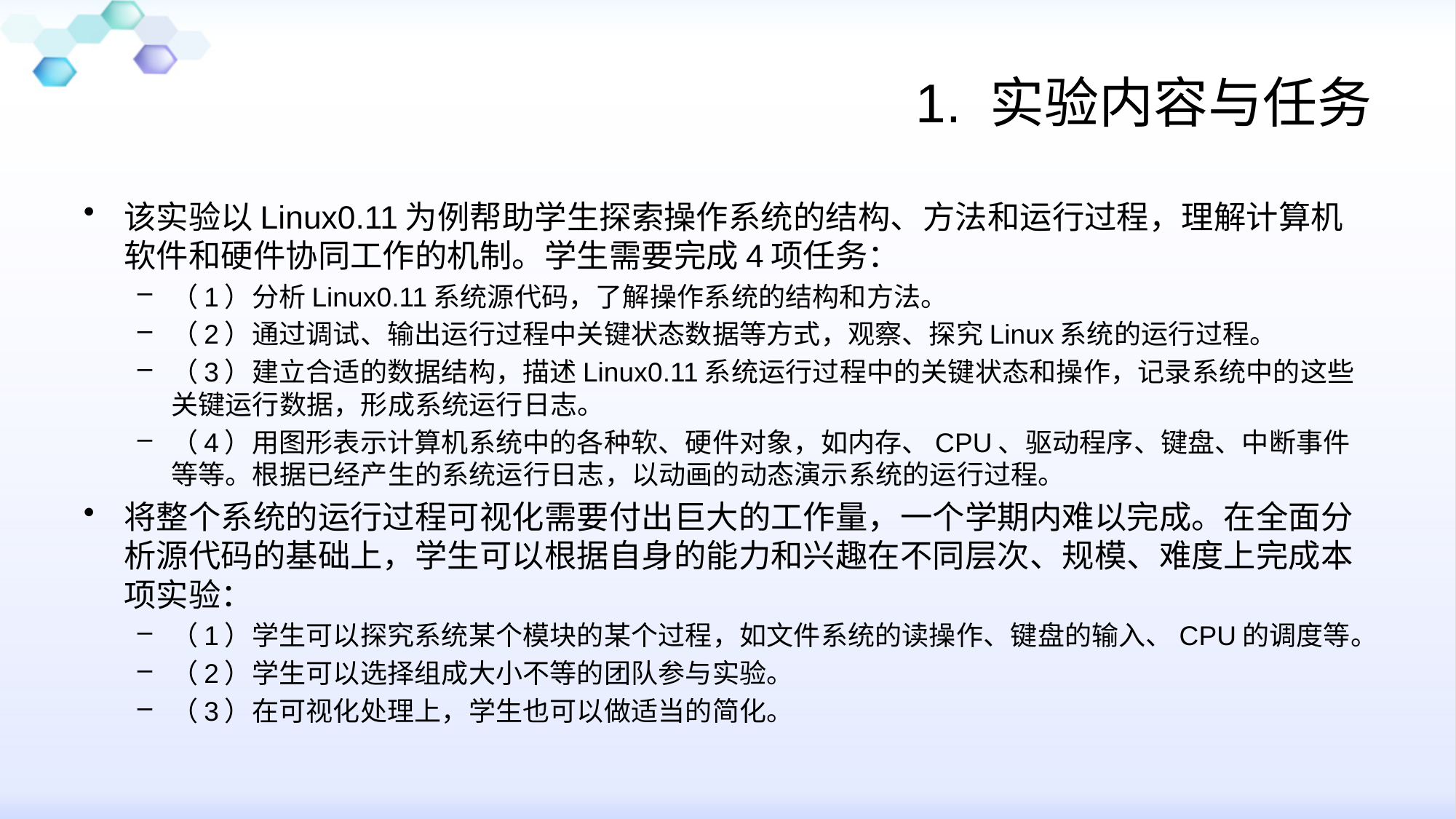

# 1. 实验内容与任务
该实验以Linux0.11为例帮助学生探索操作系统的结构、方法和运行过程，理解计算机软件和硬件协同工作的机制。学生需要完成4项任务：
（1）分析Linux0.11系统源代码，了解操作系统的结构和方法。
（2）通过调试、输出运行过程中关键状态数据等方式，观察、探究Linux系统的运行过程。
（3）建立合适的数据结构，描述Linux0.11系统运行过程中的关键状态和操作，记录系统中的这些关键运行数据，形成系统运行日志。
（4）用图形表示计算机系统中的各种软、硬件对象，如内存、CPU、驱动程序、键盘、中断事件等等。根据已经产生的系统运行日志，以动画的动态演示系统的运行过程。
将整个系统的运行过程可视化需要付出巨大的工作量，一个学期内难以完成。在全面分析源代码的基础上，学生可以根据自身的能力和兴趣在不同层次、规模、难度上完成本项实验：
（1）学生可以探究系统某个模块的某个过程，如文件系统的读操作、键盘的输入、CPU的调度等。
（2）学生可以选择组成大小不等的团队参与实验。
（3）在可视化处理上，学生也可以做适当的简化。